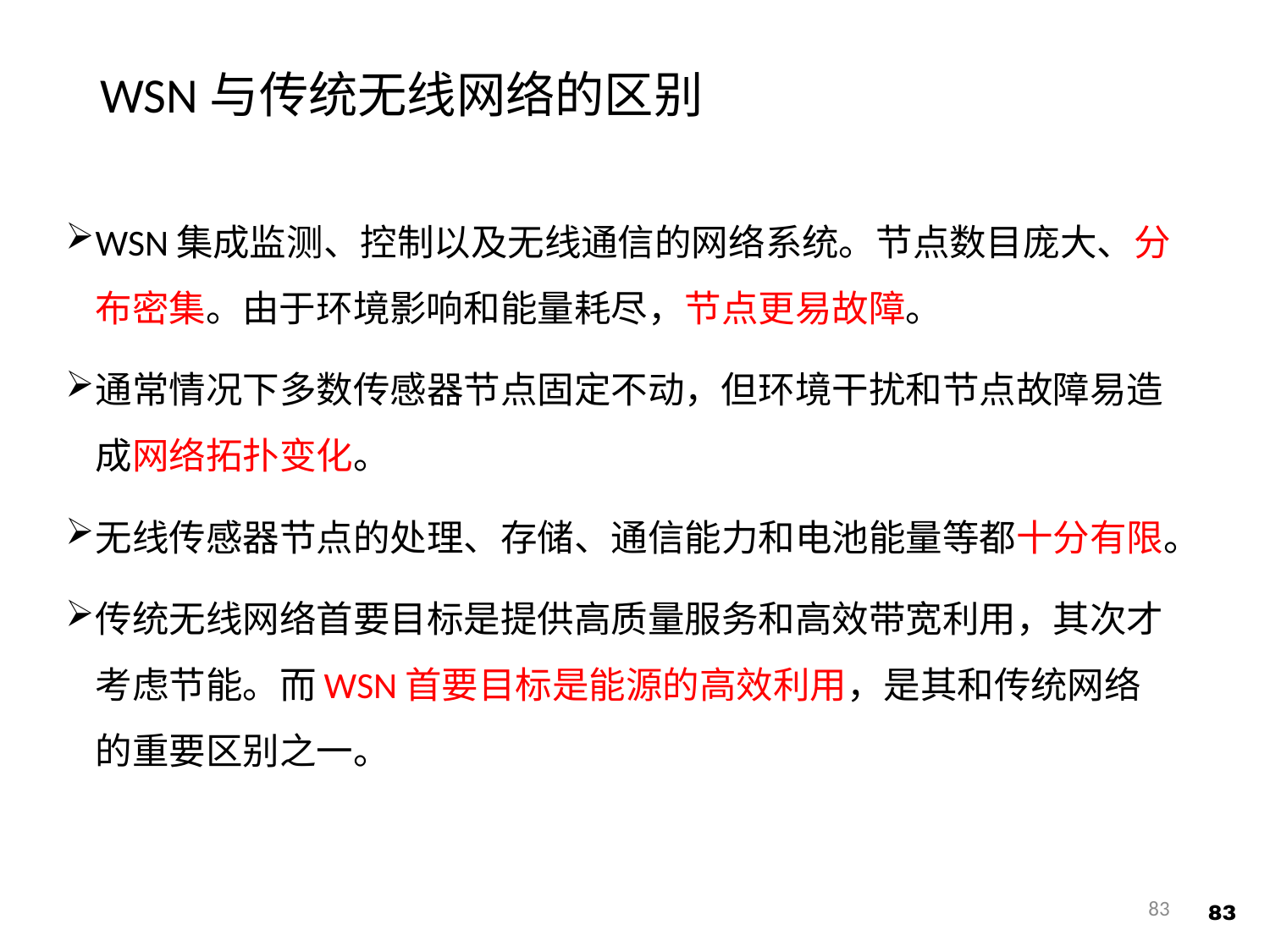

# WSN与传统无线网络的区别
WSN集成监测、控制以及无线通信的网络系统。节点数目庞大、分布密集。由于环境影响和能量耗尽，节点更易故障。
通常情况下多数传感器节点固定不动，但环境干扰和节点故障易造成网络拓扑变化。
无线传感器节点的处理、存储、通信能力和电池能量等都十分有限。
传统无线网络首要目标是提供高质量服务和高效带宽利用，其次才考虑节能。而WSN首要目标是能源的高效利用，是其和传统网络的重要区别之一。
83
83